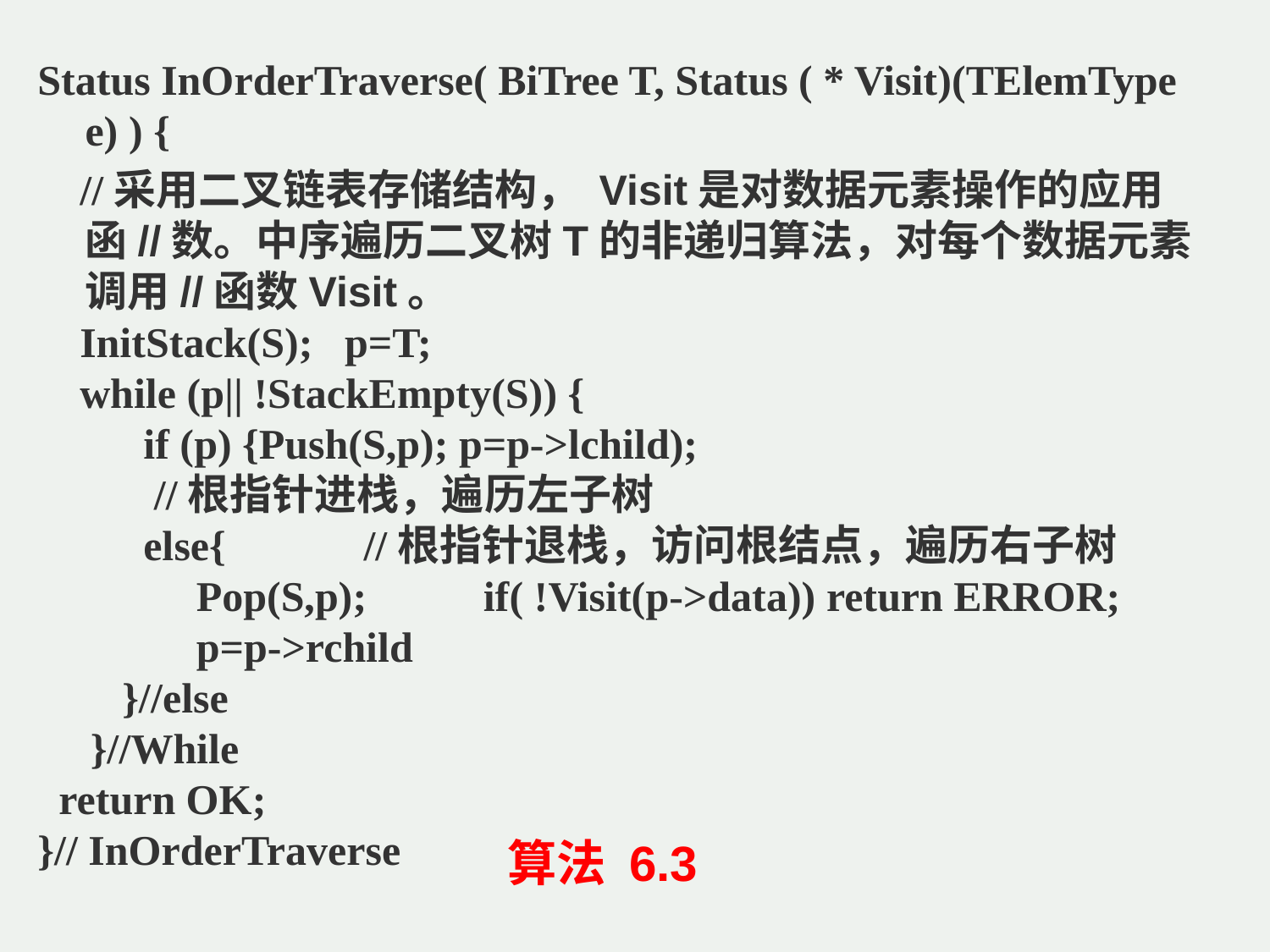

Status InOrderTraverse( BiTree T, Status ( * Visit)(TElemType e) ) {
    //采用二叉链表存储结构， Visit是对数据元素操作的应用函//数。中序遍历二叉树T的非递归算法，对每个数据元素调用//函数Visit。
    InitStack(S);   p=T;
    while (p|| !StackEmpty(S)) {
          if (p) {Push(S,p); p=p->lchild);
           //根指针进栈，遍历左子树
          else{             //根指针退栈，访问根结点，遍历右子树
               Pop(S,p);           if( !Visit(p->data)) return ERROR;
               p=p->rchild
        }//else
     }//While
  return OK;
}// InOrderTraverse
算法 6.3